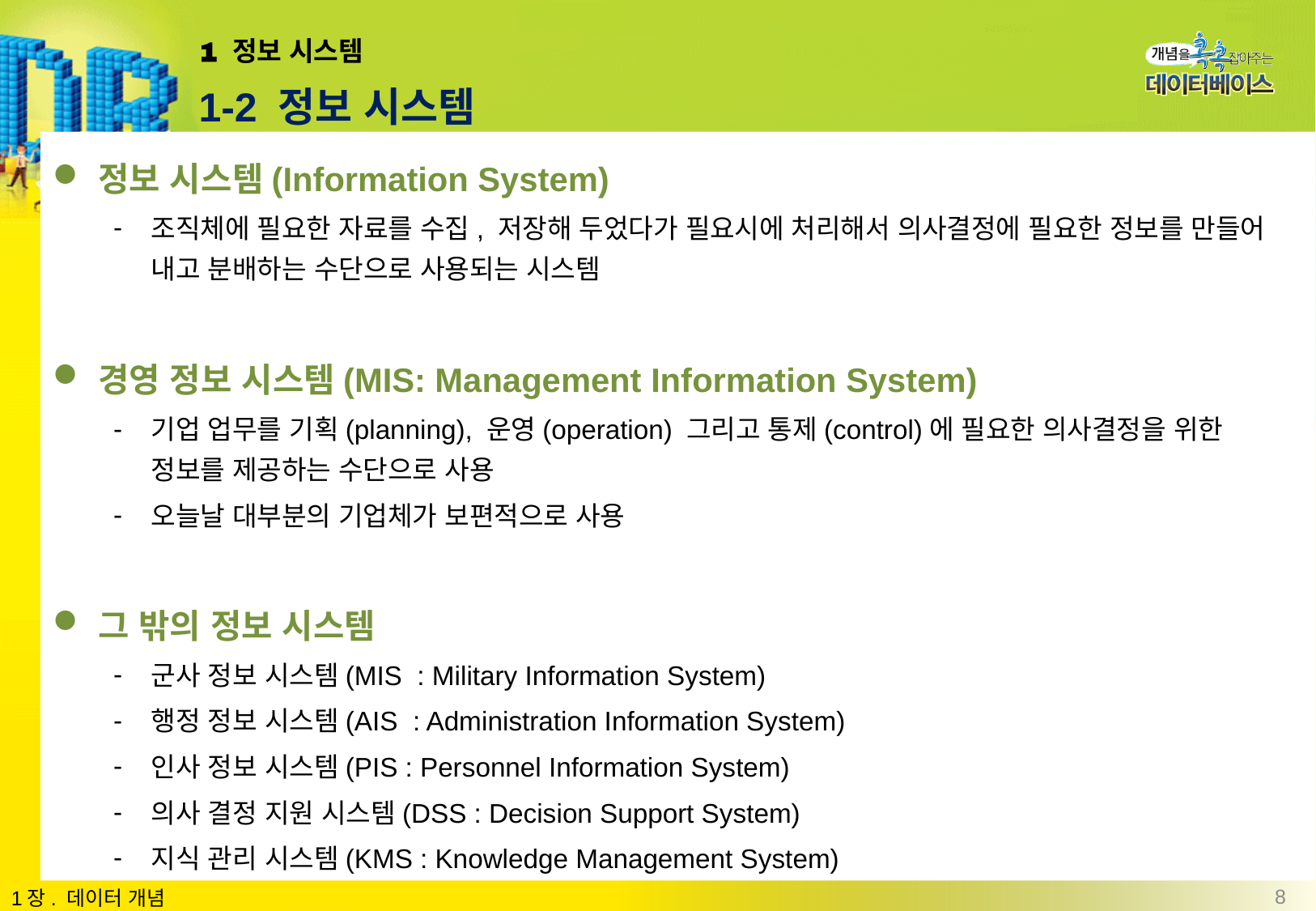

# 1 정보 시스템
1-2 정보 시스템
정보 시스템(Information System)
조직체에 필요한 자료를 수집, 저장해 두었다가 필요시에 처리해서 의사결정에 필요한 정보를 만들어 내고 분배하는 수단으로 사용되는 시스템

경영 정보 시스템(MIS: Management Information System)
기업 업무를 기획(planning), 운영(operation) 그리고 통제(control)에 필요한 의사결정을 위한 정보를 제공하는 수단으로 사용
오늘날 대부분의 기업체가 보편적으로 사용

그 밖의 정보 시스템
군사 정보 시스템(MIS  : Military Information System)
행정 정보 시스템(AIS  : Administration Information System)
인사 정보 시스템(PIS : Personnel Information System)
의사 결정 지원 시스템(DSS : Decision Support System)
지식 관리 시스템(KMS : Knowledge Management System)

8